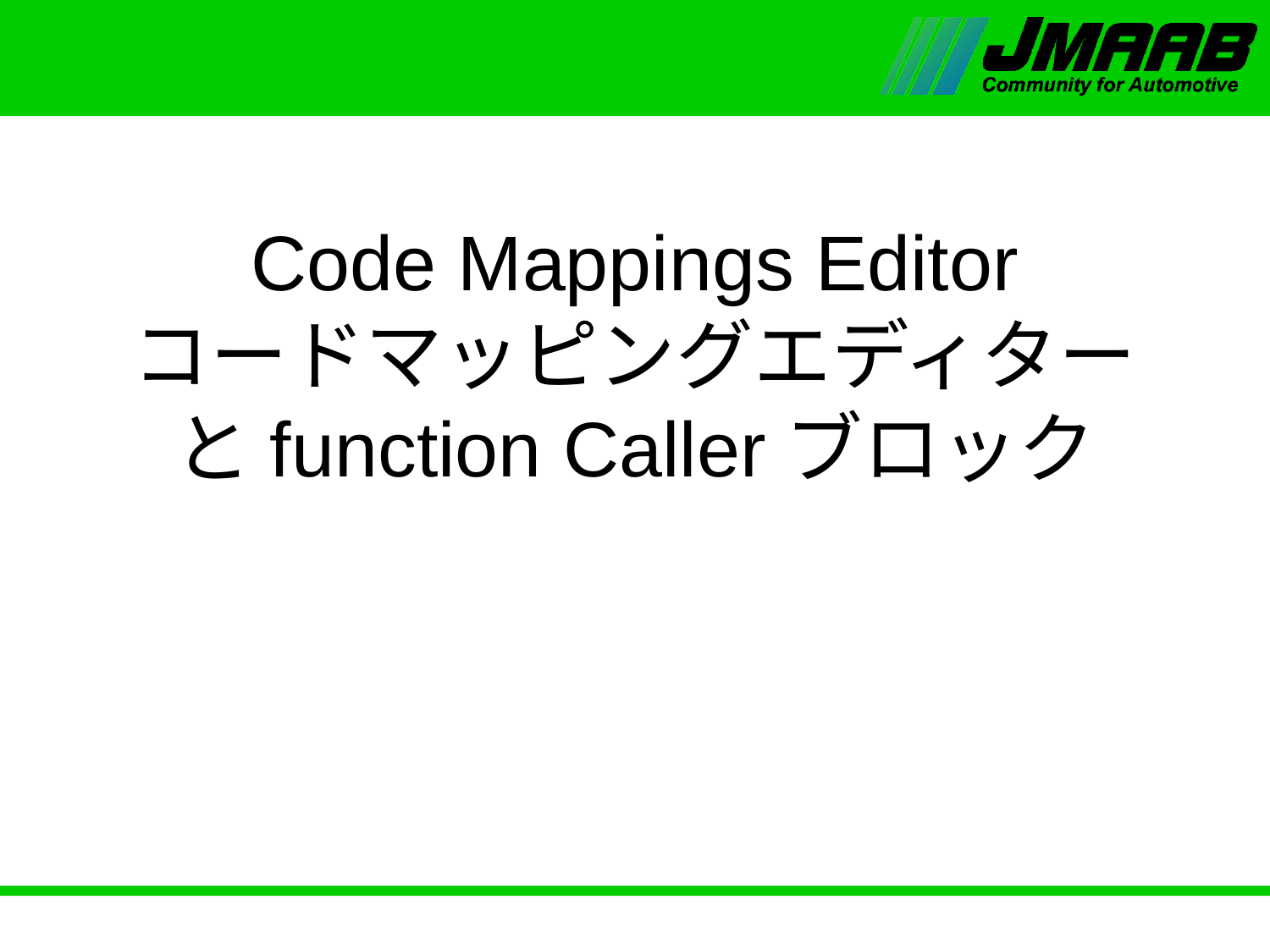

# Code Mappings Editor コードマッピングエディター とfunction Callerブロック